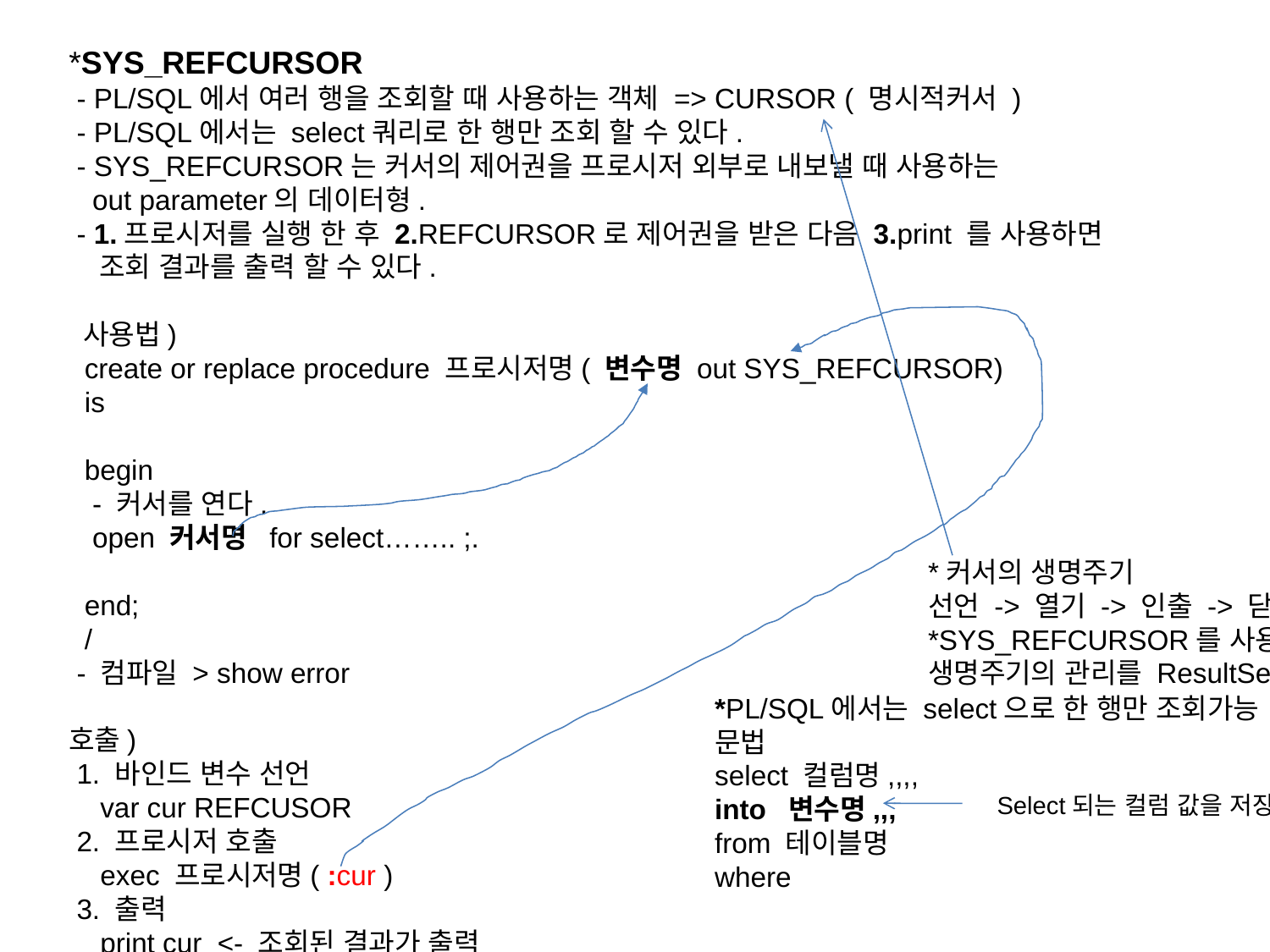

*SYS_REFCURSOR
 - PL/SQL에서 여러 행을 조회할 때 사용하는 객체 => CURSOR ( 명시적커서 )
 - PL/SQL에서는 select쿼리로 한 행만 조회 할 수 있다.
 - SYS_REFCURSOR는 커서의 제어권을 프로시저 외부로 내보낼 때 사용하는
   out parameter의 데이터형.
 - 1.프로시저를 실행 한 후 2.REFCURSOR로 제어권을 받은 다음 3.print 를 사용하면
   조회 결과를 출력 할 수 있다.

 사용법)
  create or replace procedure 프로시저명( 변수명 out SYS_REFCURSOR)
  is

  begin
   - 커서를 연다.
   open 커서명  for select…….. ;.

  end;
  /
 - 컴파일 > show error

호출)
 1. 바인드 변수 선언
    var cur REFCUSOR
 2. 프로시저 호출
    exec 프로시저명( :cur )
 3. 출력
    print cur  <- 조회된 결과가 출력

*커서의 생명주기
선언 -> 열기 -> 인출 -> 닫기
*SYS_REFCURSOR를 사용하면
생명주기의 관리를 ResultSet 에서 수행
*PL/SQL에서는 select으로 한 행만 조회가능
문법
select 컬럼명,,,,
into  변수명,,,
from 테이블명
where
Select되는 컬럼 값을 저장할 변수명